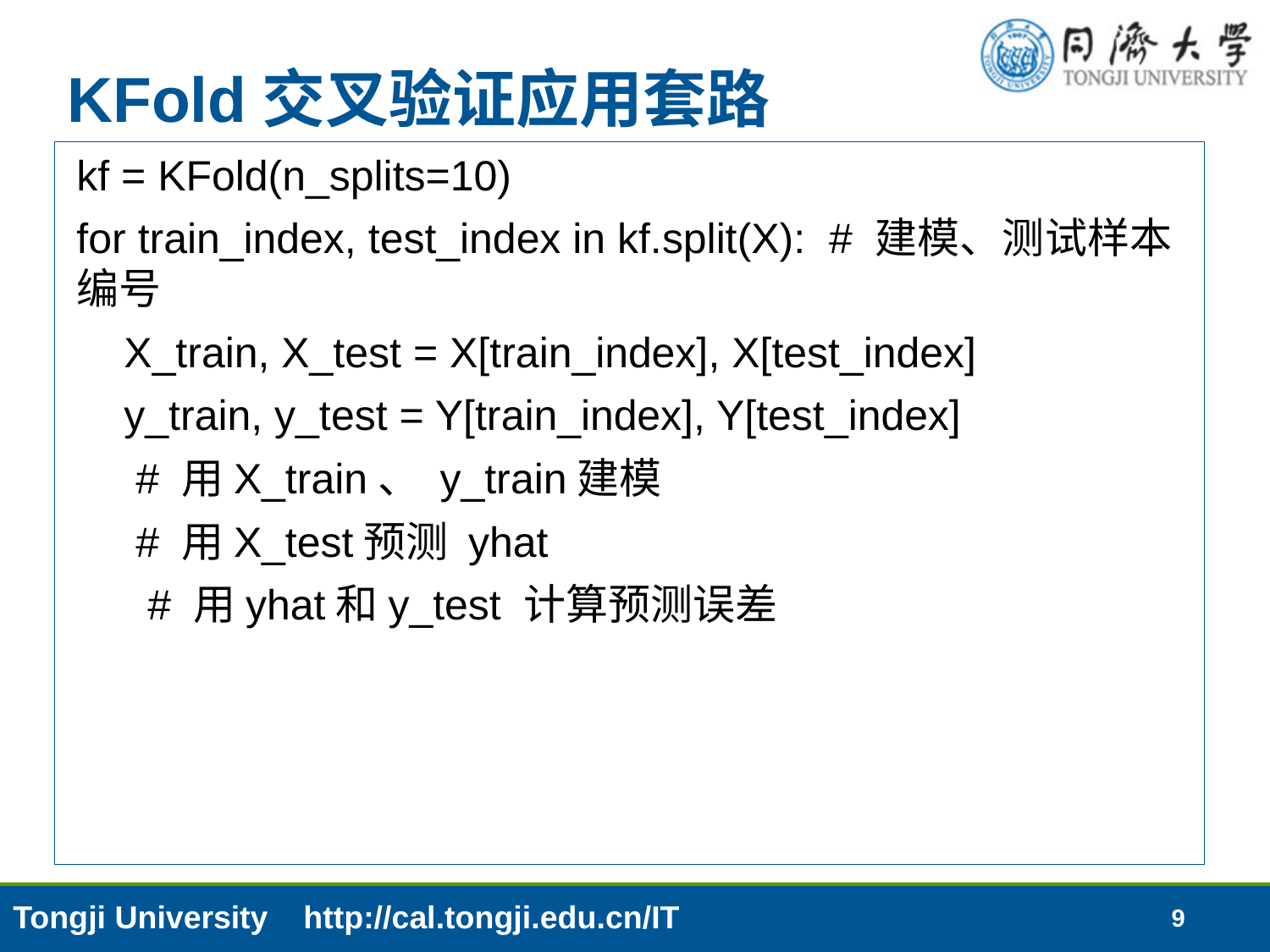

# KFold交叉验证应用套路
kf = KFold(n_splits=10)
for train_index, test_index in kf.split(X):  # 建模、测试样本编号
    X_train, X_test = X[train_index], X[test_index]
    y_train, y_test = Y[train_index], Y[test_index]
     # 用X_train、 y_train建模
     # 用X_test预测 yhat
      # 用yhat和y_test 计算预测误差